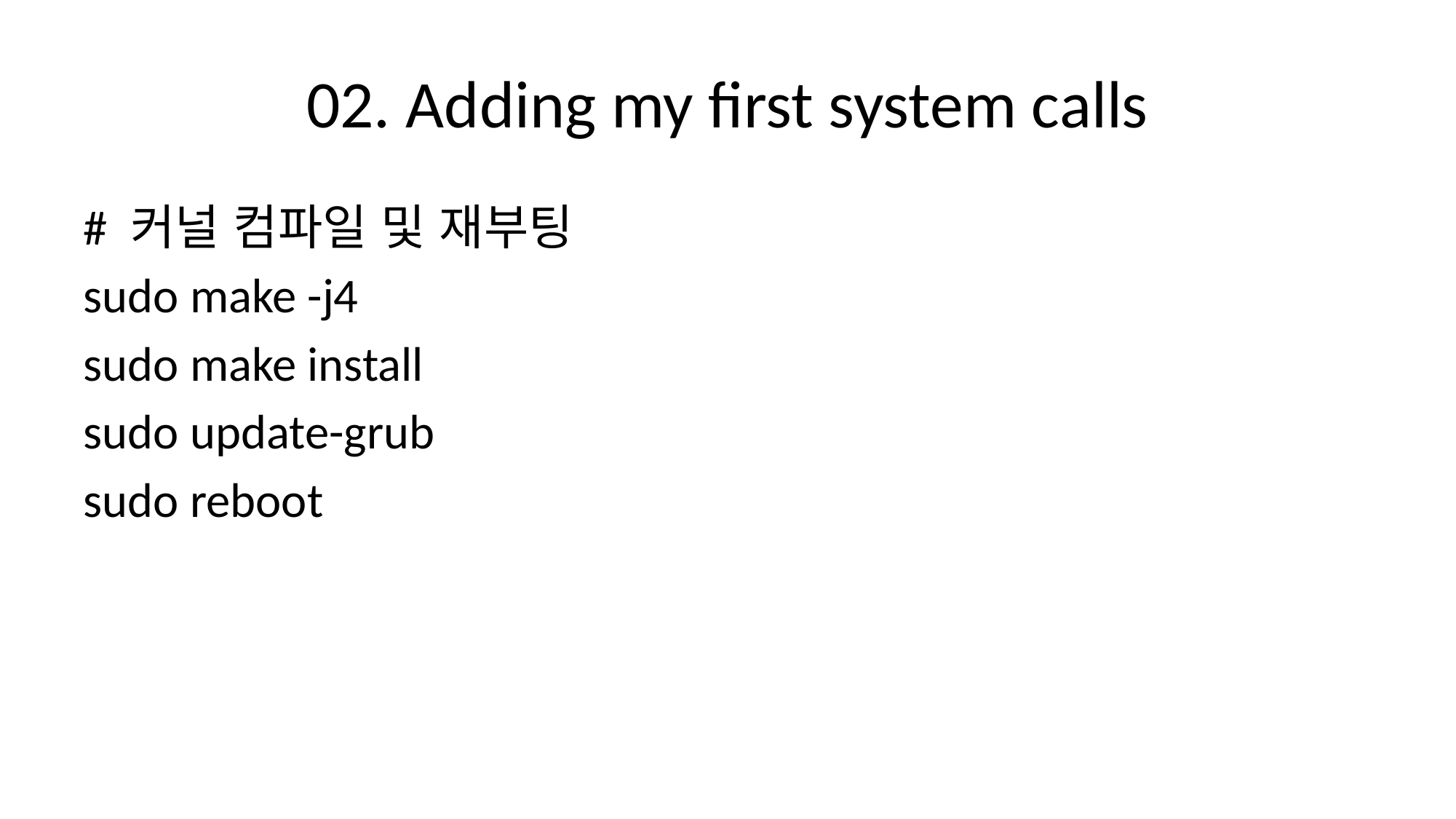

# 02. Adding my first system calls
# 커널 컴파일 및 재부팅
sudo make -j4
sudo make install
sudo update-grub
sudo reboot